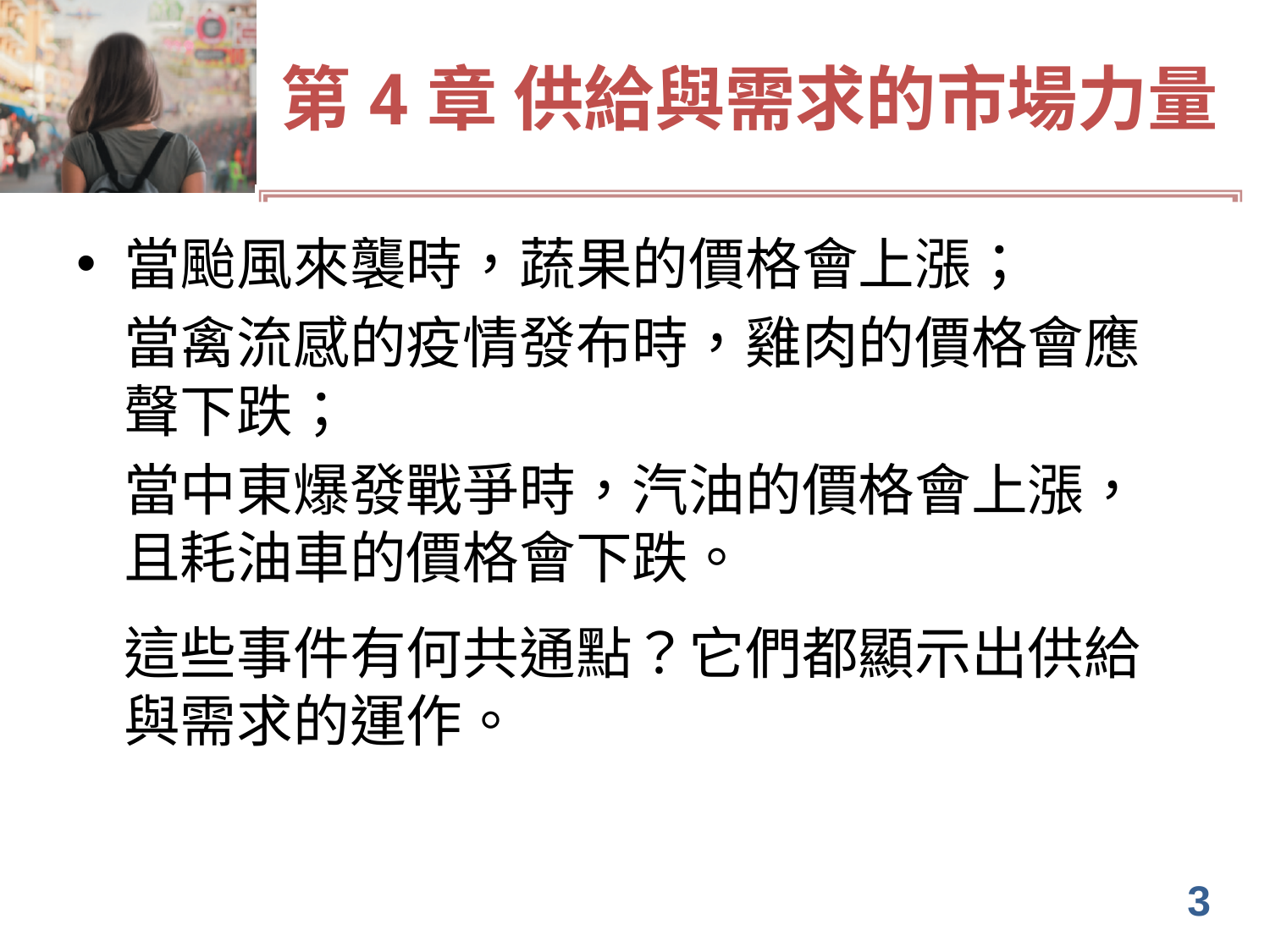

# 第4章 供給與需求的市場力量
當颱風來襲時，蔬果的價格會上漲；
	當禽流感的疫情發布時，雞肉的價格會應聲下跌；
	當中東爆發戰爭時，汽油的價格會上漲，且耗油車的價格會下跌。

	這些事件有何共通點？它們都顯示出供給與需求的運作。
3